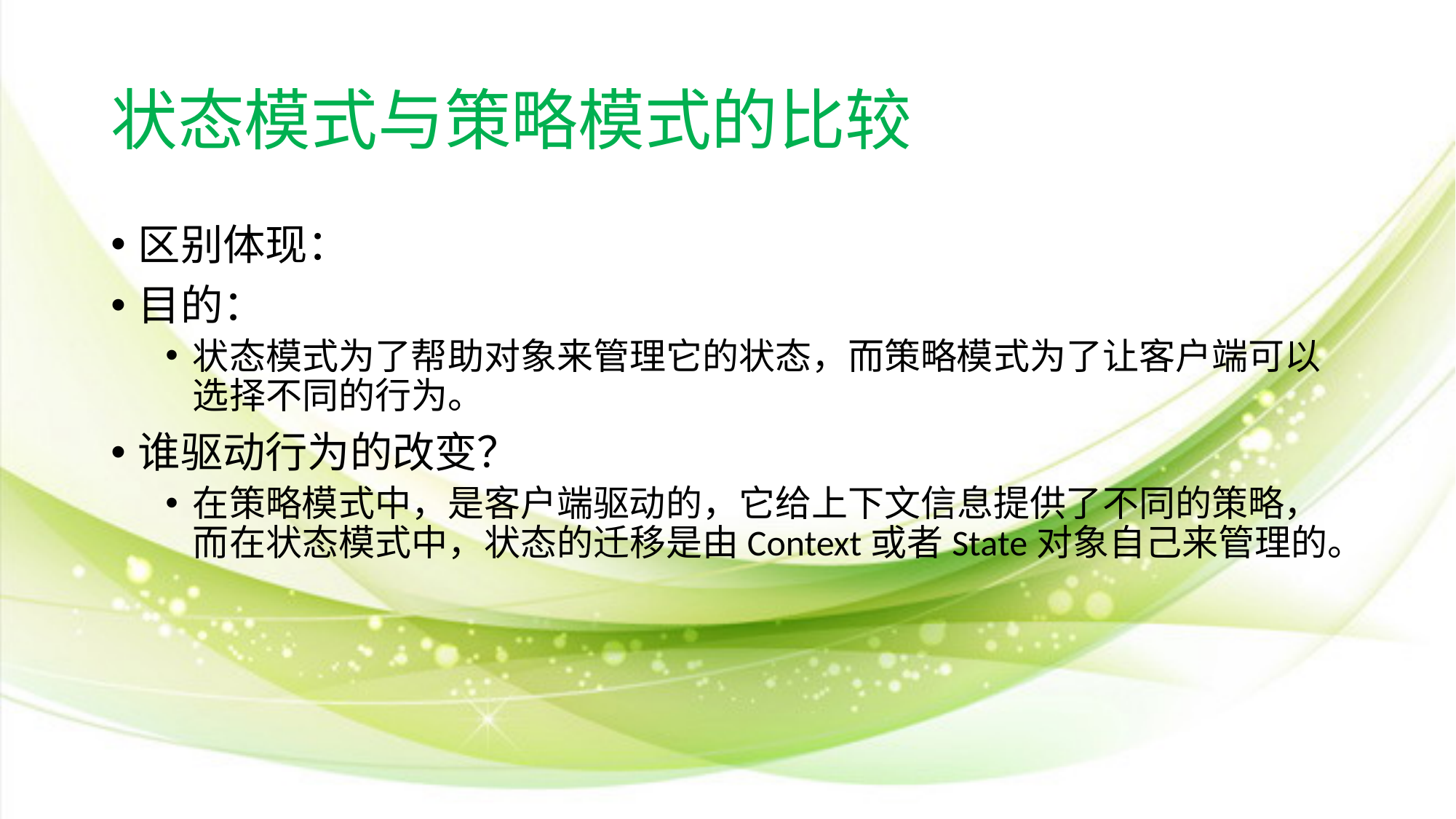

# 状态模式与策略模式的比较
区别体现：
目的：
状态模式为了帮助对象来管理它的状态，而策略模式为了让客户端可以选择不同的行为。
谁驱动行为的改变？
在策略模式中，是客户端驱动的，它给上下文信息提供了不同的策略，而在状态模式中，状态的迁移是由Context或者State对象自己来管理的。